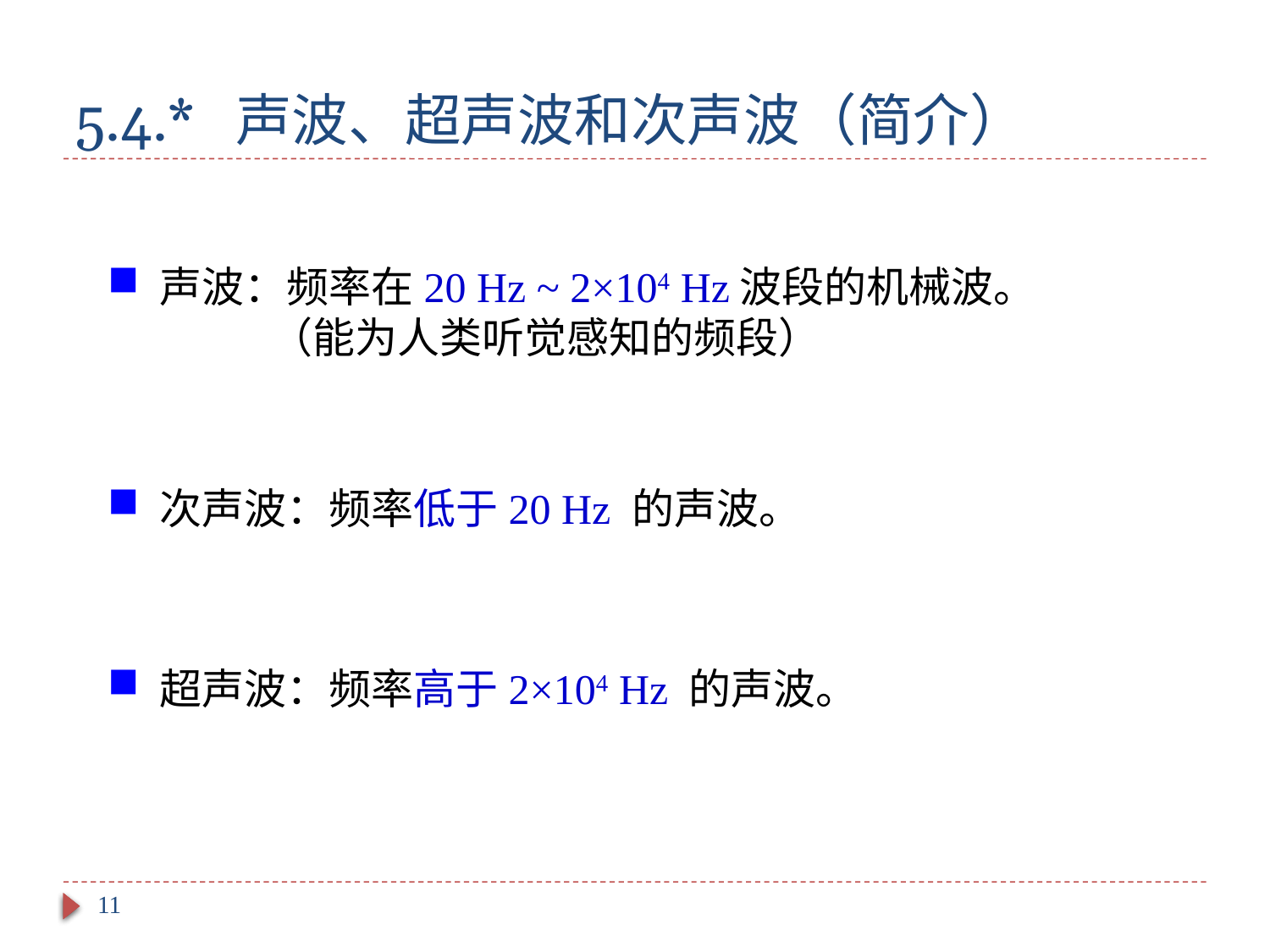

# 5.4.*  声波、超声波和次声波（简介）
 声波：频率在20 Hz ~ 2×104 Hz波段的机械波。
                （能为人类听觉感知的频段）
 次声波：频率低于20 Hz 的声波。
 超声波：频率高于2×104 Hz 的声波。
11